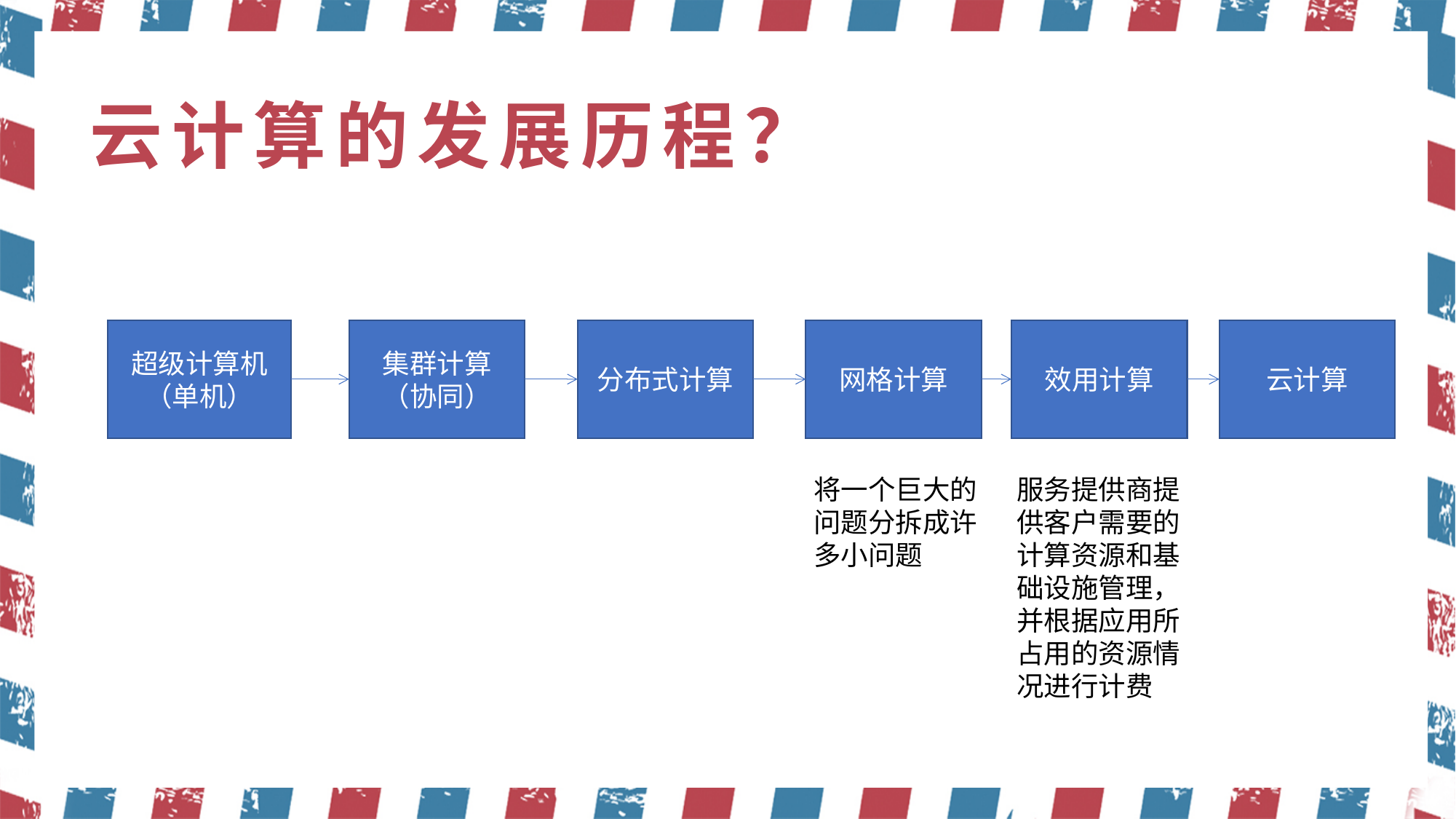

云计算的发展历程？
超级计算机（单机）
集群计算（协同）
分布式计算
网格计算
效用计算
云计算
将一个巨大的问题分拆成许多小问题
服务提供商提供客户需要的计算资源和基础设施管理，并根据应用所占用的资源情况进行计费